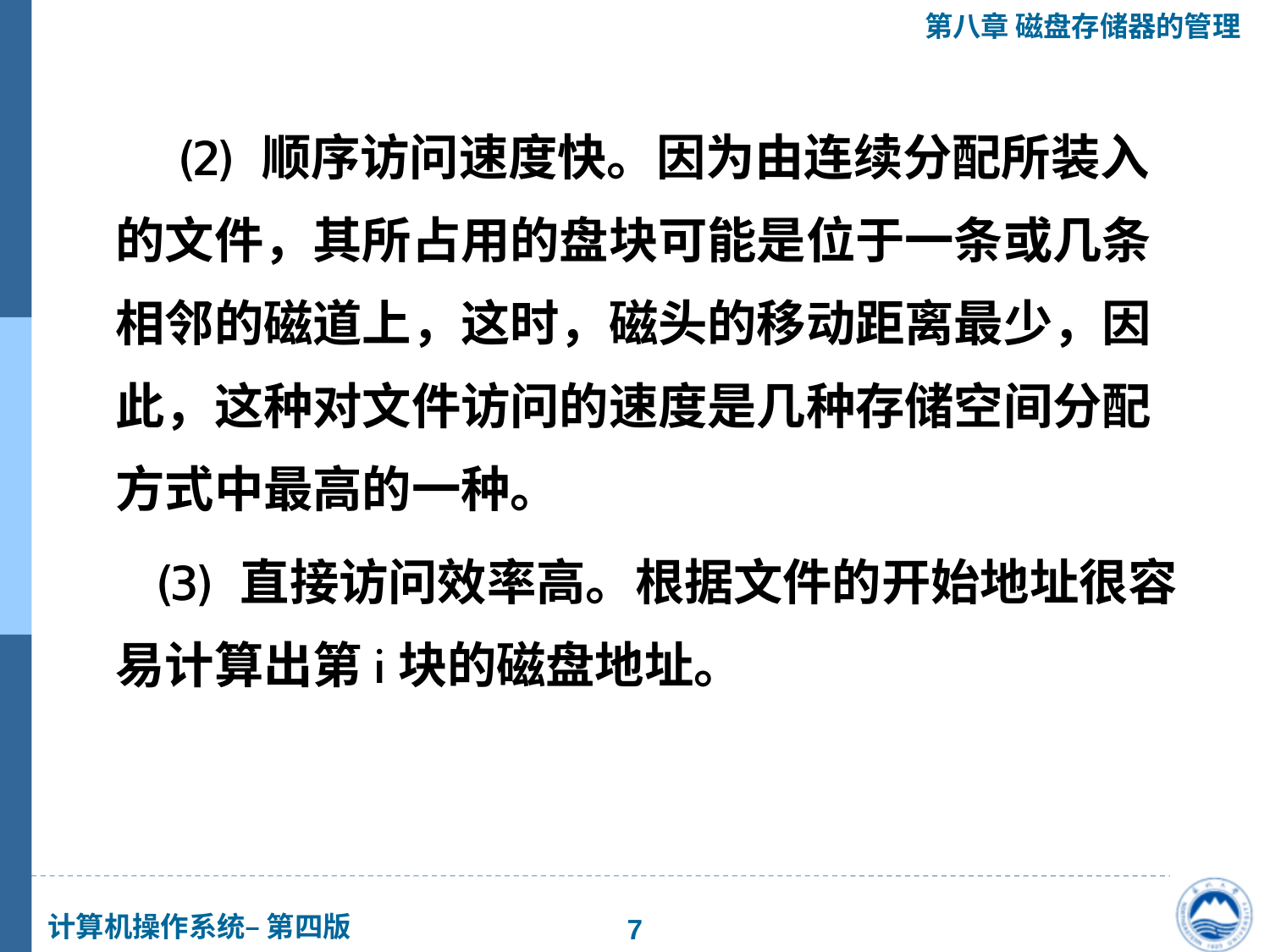

(2) 顺序访问速度快。因为由连续分配所装入的文件，其所占用的盘块可能是位于一条或几条相邻的磁道上，这时，磁头的移动距离最少，因此，这种对文件访问的速度是几种存储空间分配方式中最高的一种。
     (3) 直接访问效率高。根据文件的开始地址很容易计算出第i块的磁盘地址。